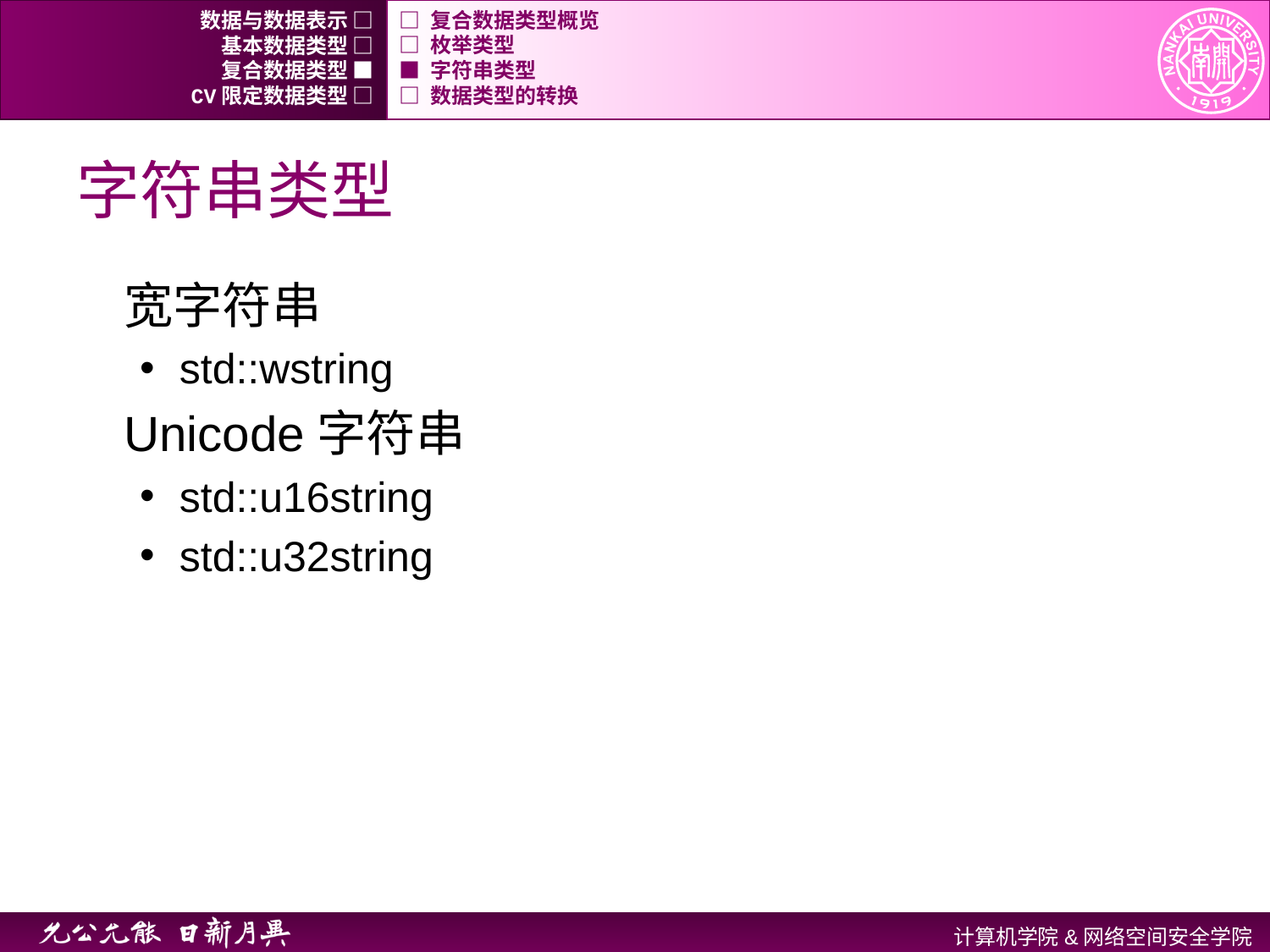

数据与数据表示 □
□ 复合数据类型概览
基本数据类型 □
□ 枚举类型
复合数据类型 ■
■ 字符串类型
CV限定数据类型 □
□ 数据类型的转换
# 字符串类型
宽字符串
std::wstring
Unicode字符串
std::u16string
std::u32string